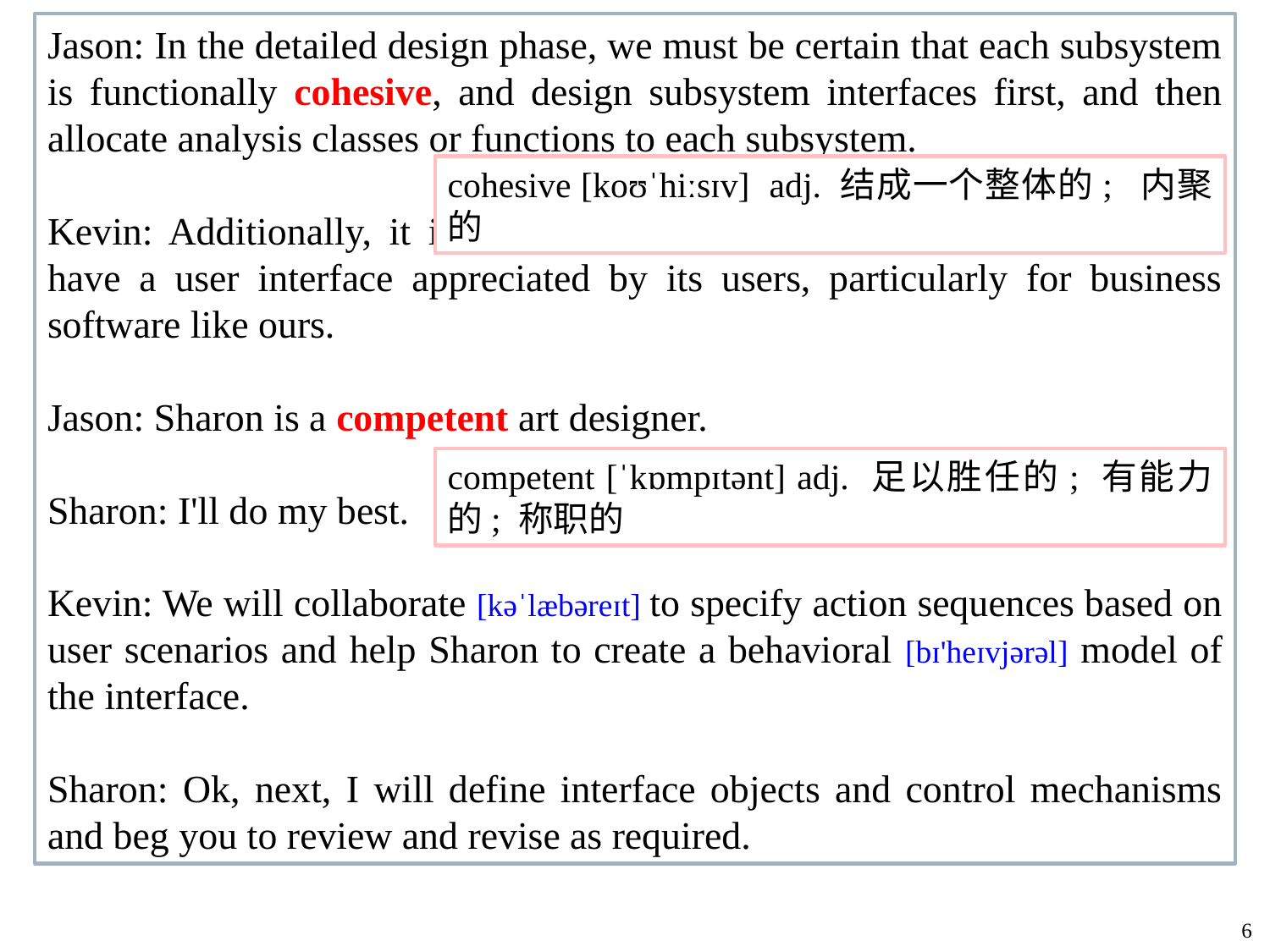

Jason: In the detailed design phase, we must be certain that each subsystem is functionally cohesive, and design subsystem interfaces first, and then allocate analysis classes or functions to each subsystem.

Kevin: Additionally, it is an important factor for successful software to have a user interface appreciated by its users, particularly for business software like ours.

Jason: Sharon is a competent art designer.

Sharon: I'll do my best.

Kevin: We will collaborate [kəˈlæbəreɪt] to specify action sequences based on user scenarios and help Sharon to create a behavioral [bɪ'heɪvjərəl] model of the interface.

Sharon: Ok, next, I will define interface objects and control mechanisms and beg you to review and revise as required.
cohesive [koʊˈhiːsɪv]  adj. 结成一个整体的;  内聚的
competent [ˈkɒmpɪtənt] adj. 足以胜任的; 有能力的; 称职的
6